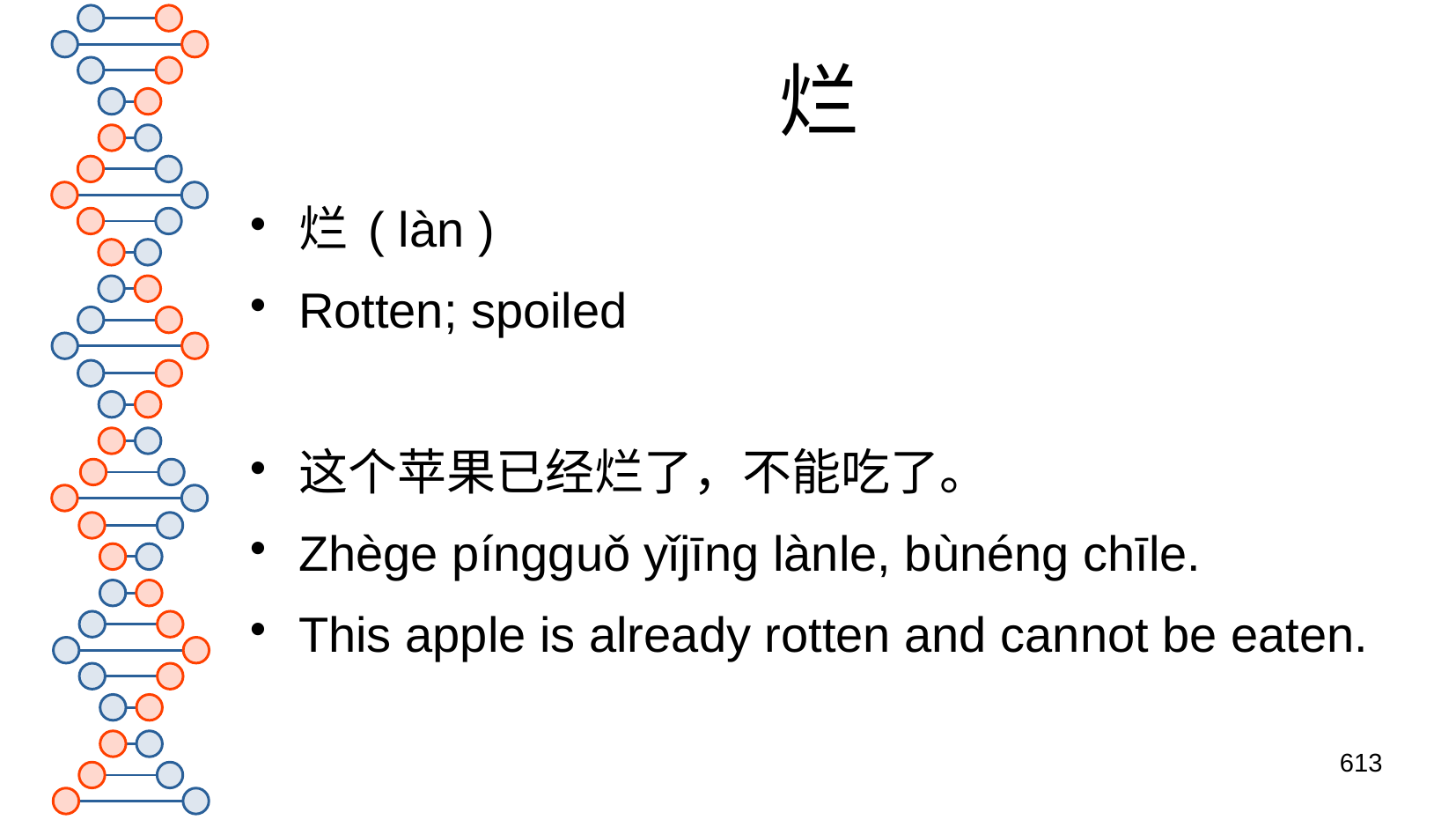

# 烂
烂 ( làn )
Rotten; spoiled

这个苹果已经烂了，不能吃了。
Zhège píngguǒ yǐjīng lànle, bùnéng chīle.
This apple is already rotten and cannot be eaten.
613